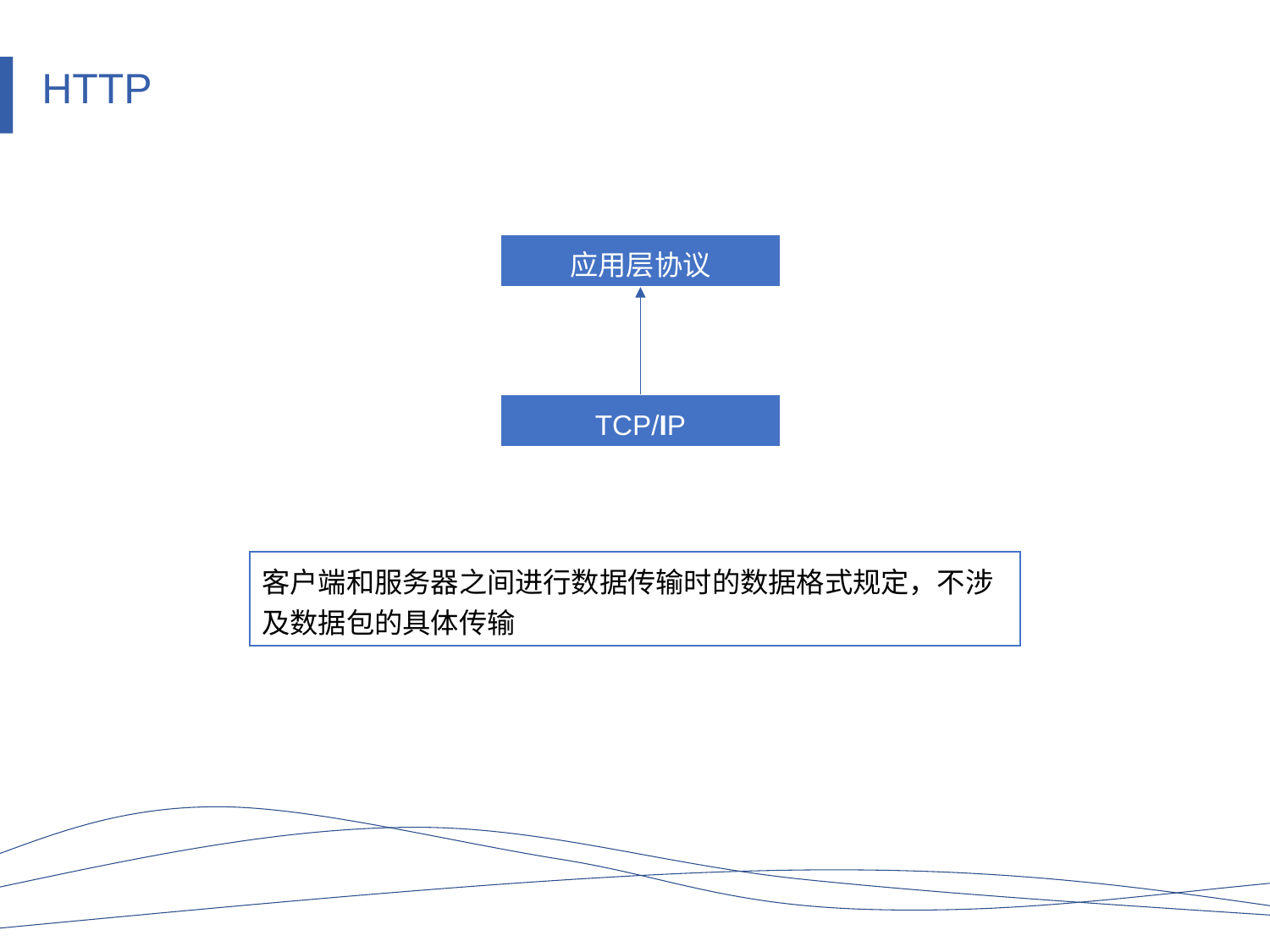

HTTP
应用层协议
TCP/IP
客户端和服务器之间进行数据传输时的数据格式规定，不涉及数据包的具体传输